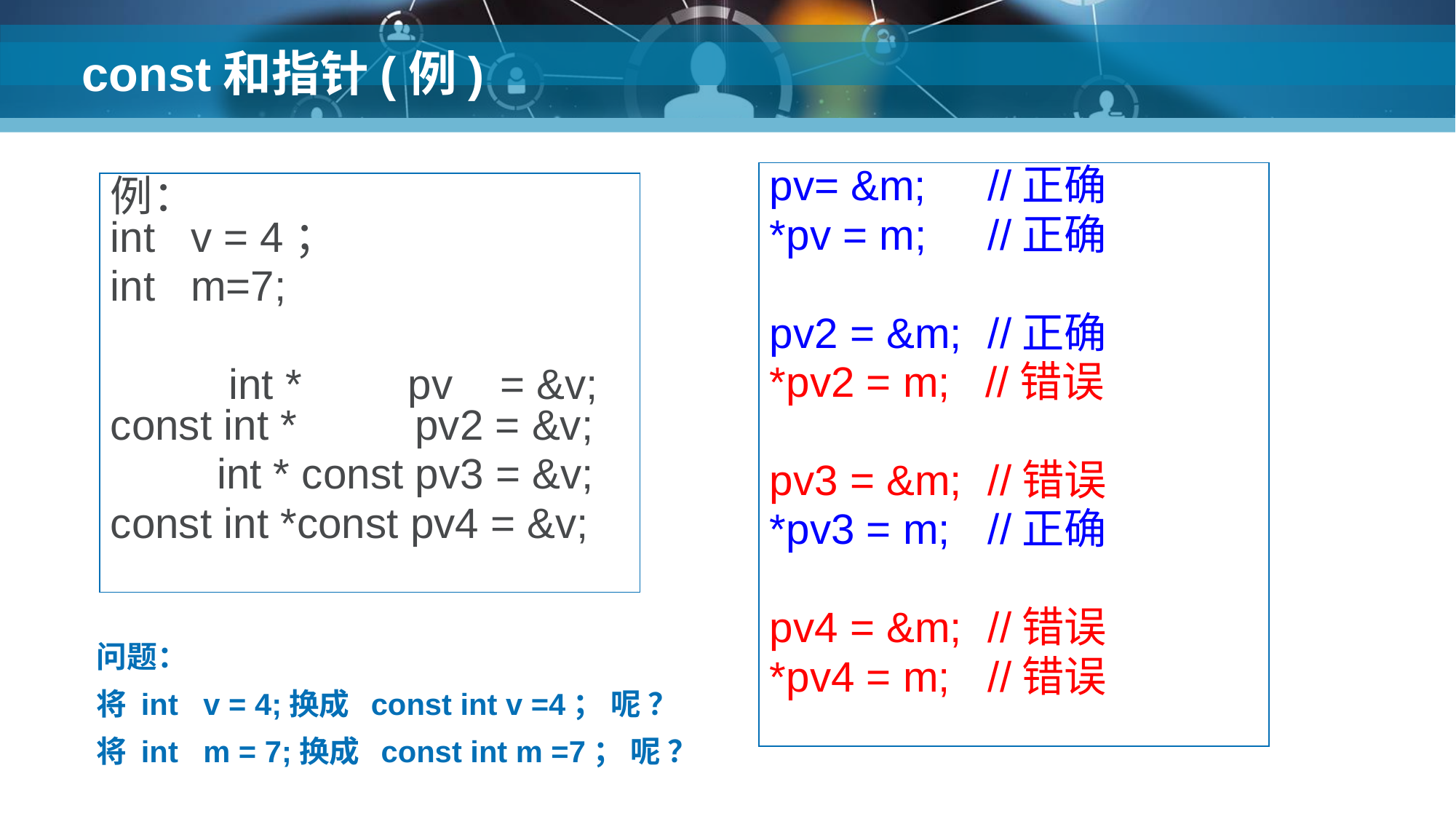

# const和指针(例)
pv= &m;	//正确
*pv = m;	//正确

pv2 = &m;	//正确
*pv2 = m;   //错误

pv3 = &m; 	//错误
*pv3 = m;	//正确

pv4 = &m;	//错误
*pv4 = m;	//错误
例：
int   v = 4；
int   m=7;

          int *         pv    = &v;
const int *          pv2 = &v;
         int * const pv3 = &v;
const int *const pv4 = &v;
问题：
将 int   v = 4;换成  const int v =4； 呢 ？
将 int   m = 7;换成  const int m =7； 呢 ？